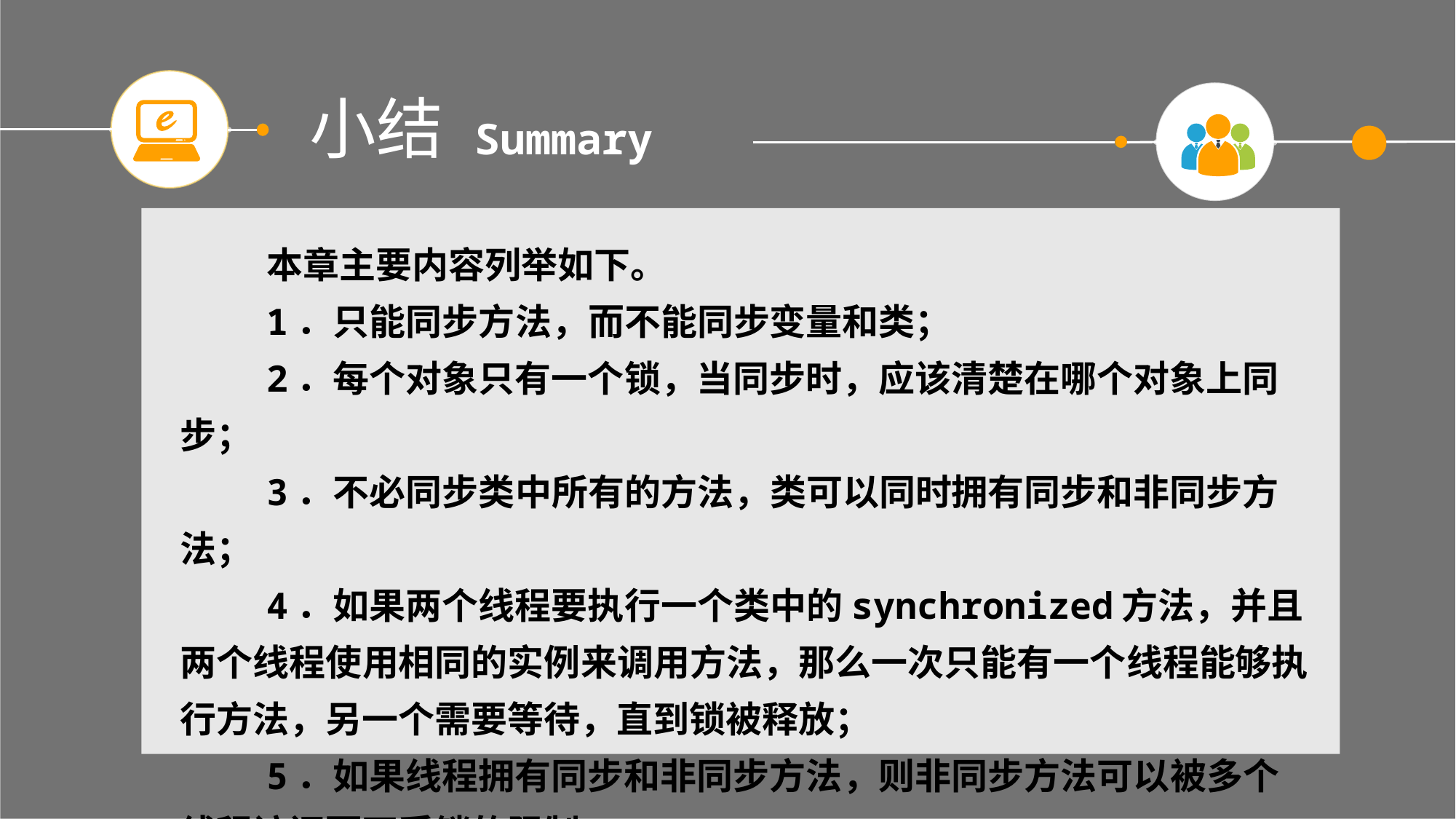

小结

Summary

本章主要内容列举如下。
1．只能同步方法，而不能同步变量和类；
2．每个对象只有一个锁，当同步时，应该清楚在哪个对象上同步；
3．不必同步类中所有的方法，类可以同时拥有同步和非同步方法；
4．如果两个线程要执行一个类中的synchronized方法，并且两个线程使用相同的实例来调用方法，那么一次只能有一个线程能够执行方法，另一个需要等待，直到锁被释放；
5．如果线程拥有同步和非同步方法，则非同步方法可以被多个线程访问而不受锁的限制；